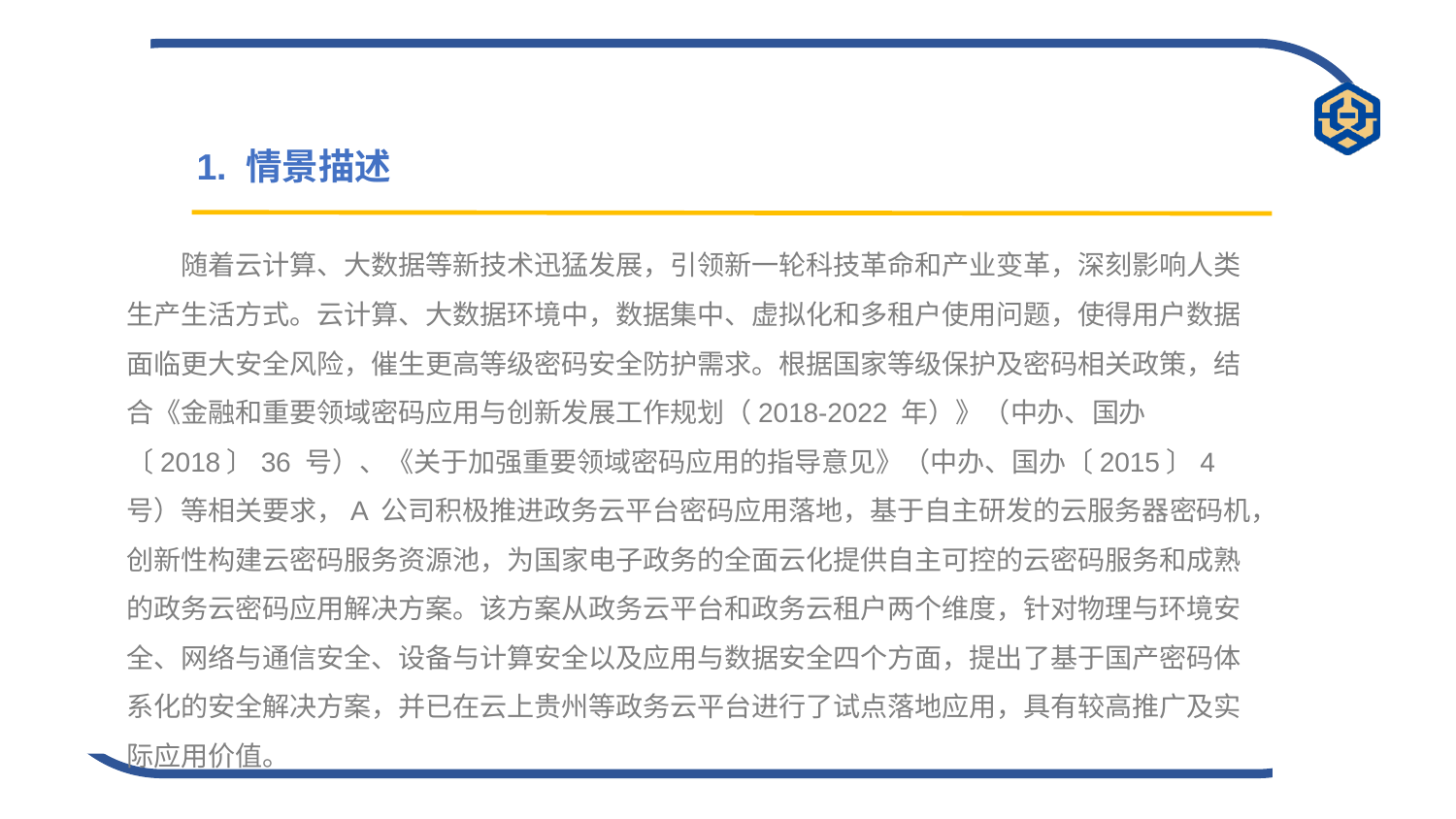

1. 情景描述
随着云计算、大数据等新技术迅猛发展，引领新一轮科技革命和产业变革，深刻影响人类生产生活方式。云计算、大数据环境中，数据集中、虚拟化和多租户使用问题，使得用户数据面临更大安全风险，催生更高等级密码安全防护需求。根据国家等级保护及密码相关政策，结合《金融和重要领域密码应用与创新发展工作规划（2018-2022 年）》（中办、国办〔2018〕36 号）、《关于加强重要领域密码应用的指导意见》（中办、国办〔2015〕4 号）等相关要求，A 公司积极推进政务云平台密码应用落地，基于自主研发的云服务器密码机，创新性构建云密码服务资源池，为国家电子政务的全面云化提供自主可控的云密码服务和成熟的政务云密码应用解决方案。该方案从政务云平台和政务云租户两个维度，针对物理与环境安全、网络与通信安全、设备与计算安全以及应用与数据安全四个方面，提出了基于国产密码体系化的安全解决方案，并已在云上贵州等政务云平台进行了试点落地应用，具有较高推广及实际应用价值。